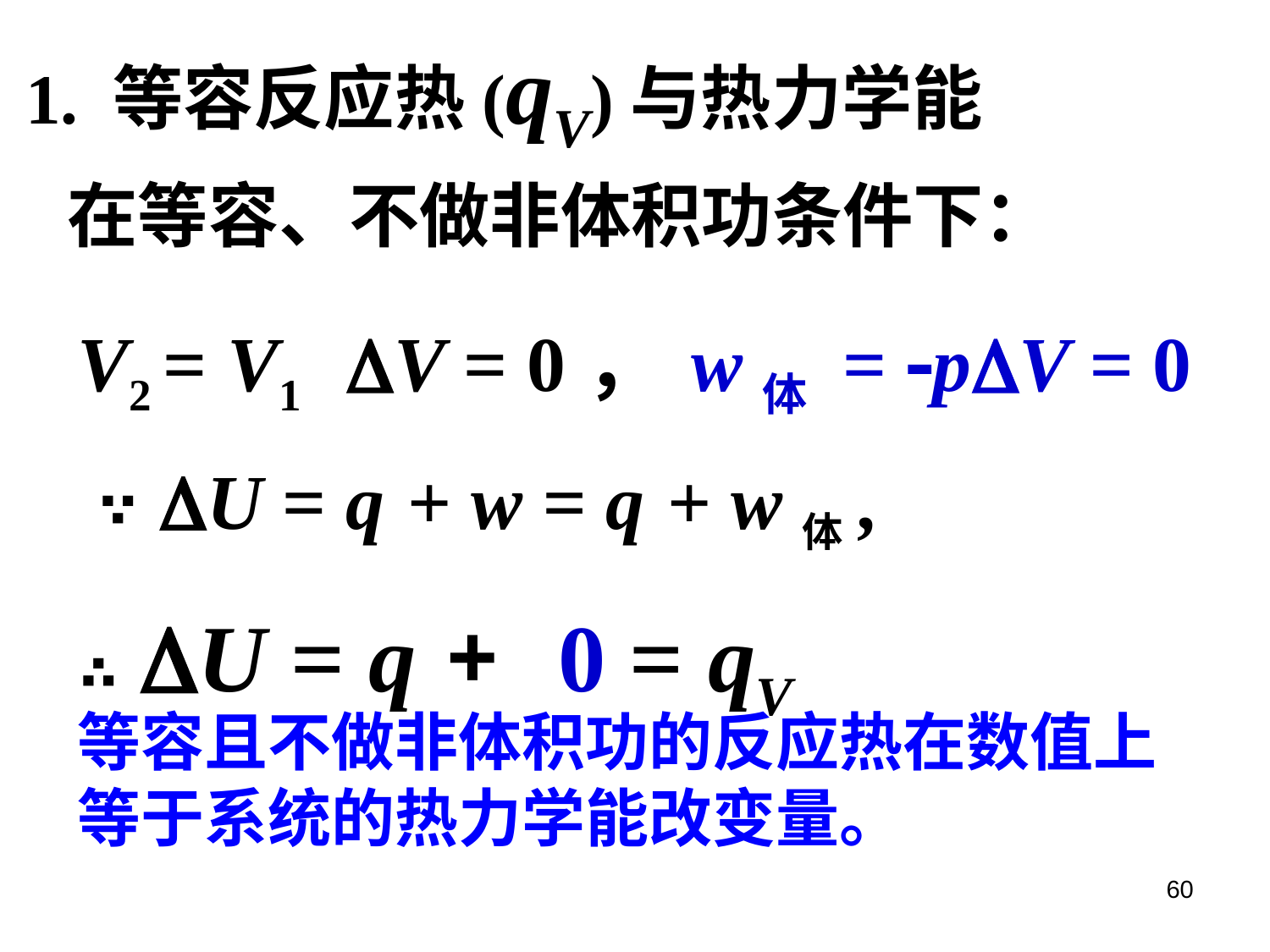

1. 等容反应热(qV)与热力学能
在等容、不做非体积功条件下：
V2 = V1    ΔV = 0， w体 = −pΔV = 0
 ∵ ΔU = q  + w = q  + w体,
∴ ΔU = q  + 0 = qV
等容且不做非体积功的反应热在数值上
等于系统的热力学能改变量。
60